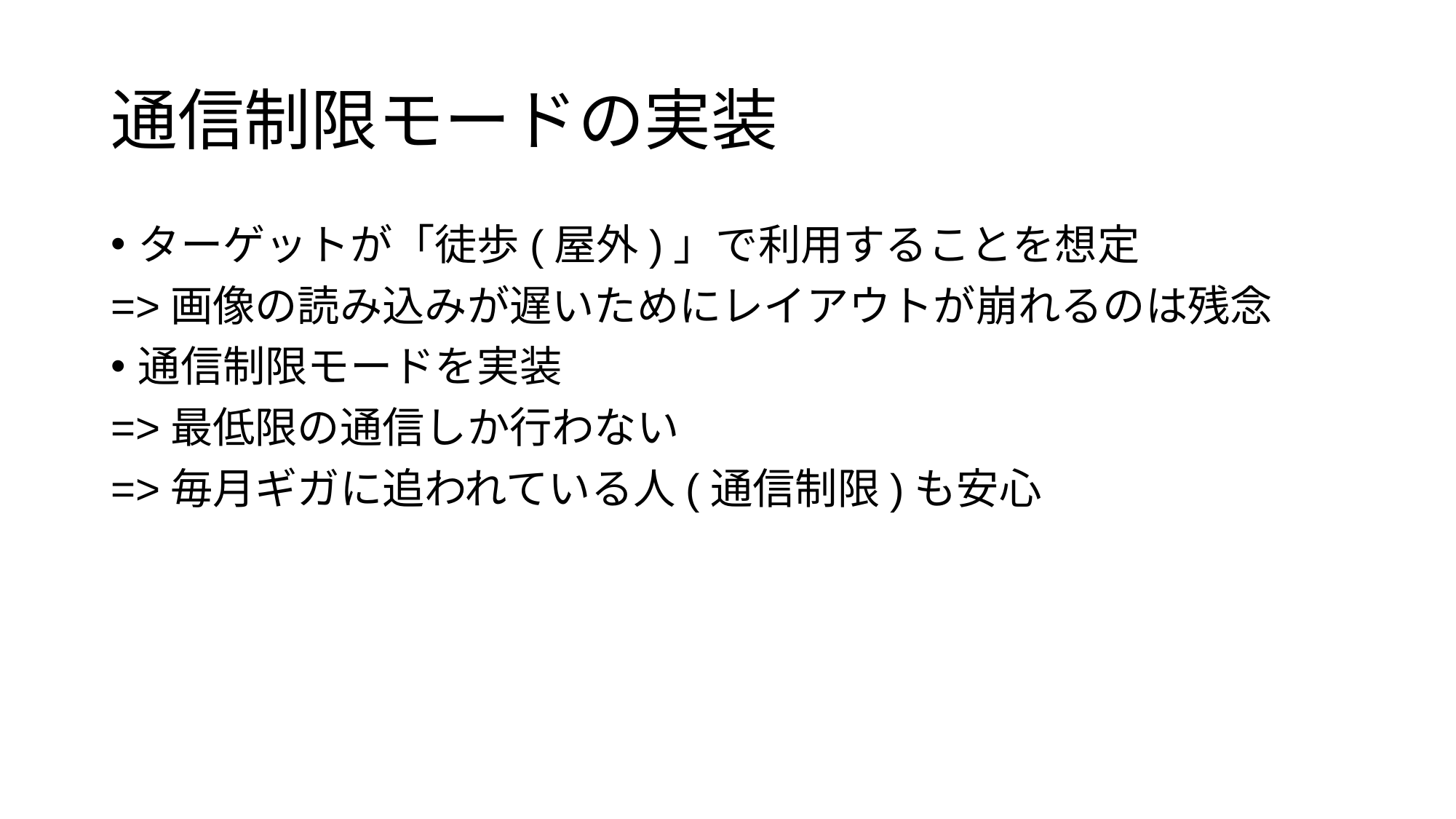

# 通信制限モードの実装
ターゲットが「徒歩(屋外)」で利用することを想定
=>画像の読み込みが遅いためにレイアウトが崩れるのは残念
通信制限モードを実装
=>最低限の通信しか行わない
=>毎月ギガに追われている人(通信制限)も安心